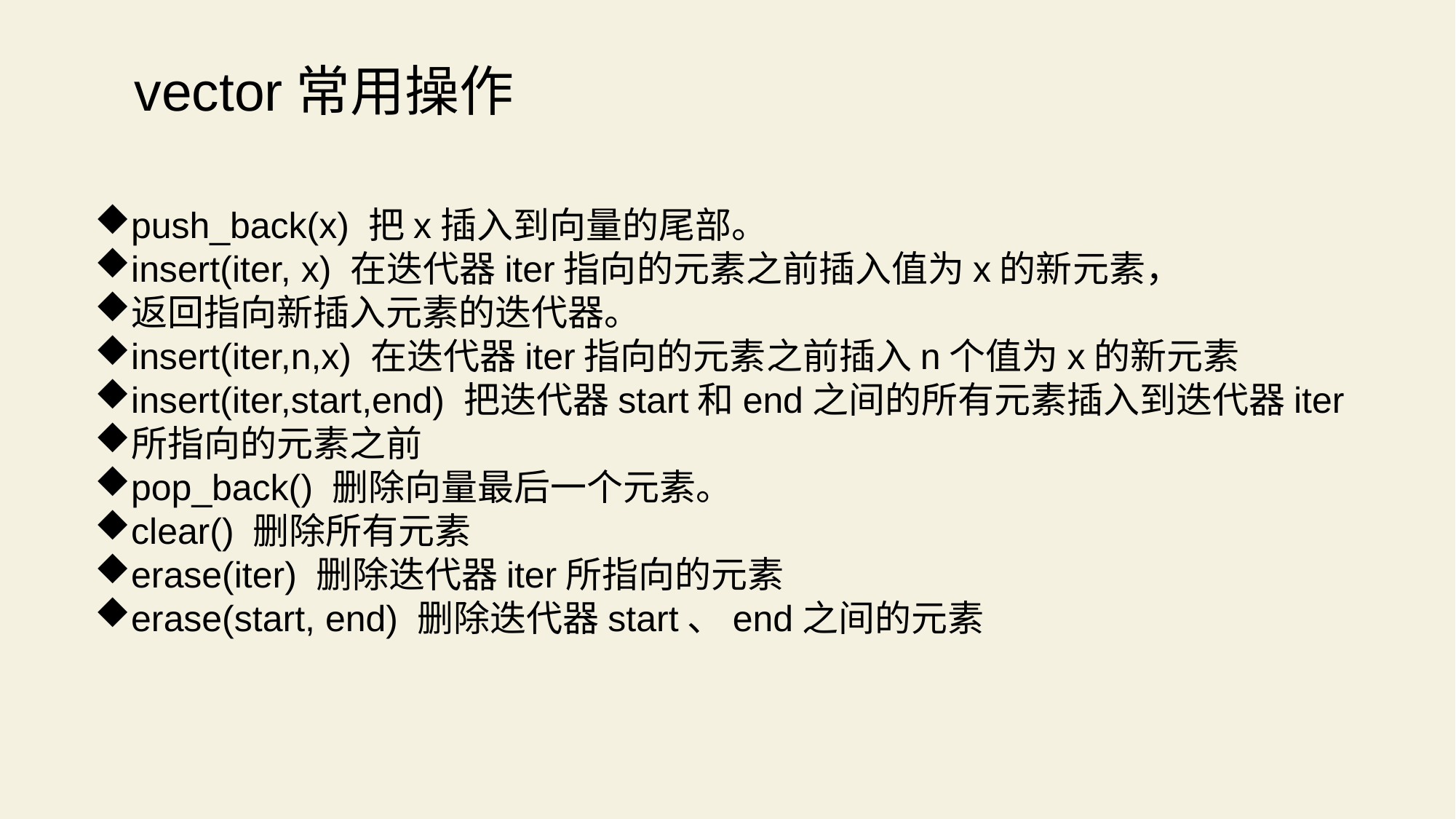

vector常用操作
push_back(x) 把x插入到向量的尾部。
insert(iter, x) 在迭代器iter指向的元素之前插入值为x的新元素，
返回指向新插入元素的迭代器。
insert(iter,n,x) 在迭代器iter指向的元素之前插入n个值为x的新元素
insert(iter,start,end) 把迭代器start和end之间的所有元素插入到迭代器iter
所指向的元素之前
pop_back() 删除向量最后一个元素。
clear() 删除所有元素
erase(iter) 删除迭代器iter所指向的元素
erase(start, end) 删除迭代器start、end之间的元素